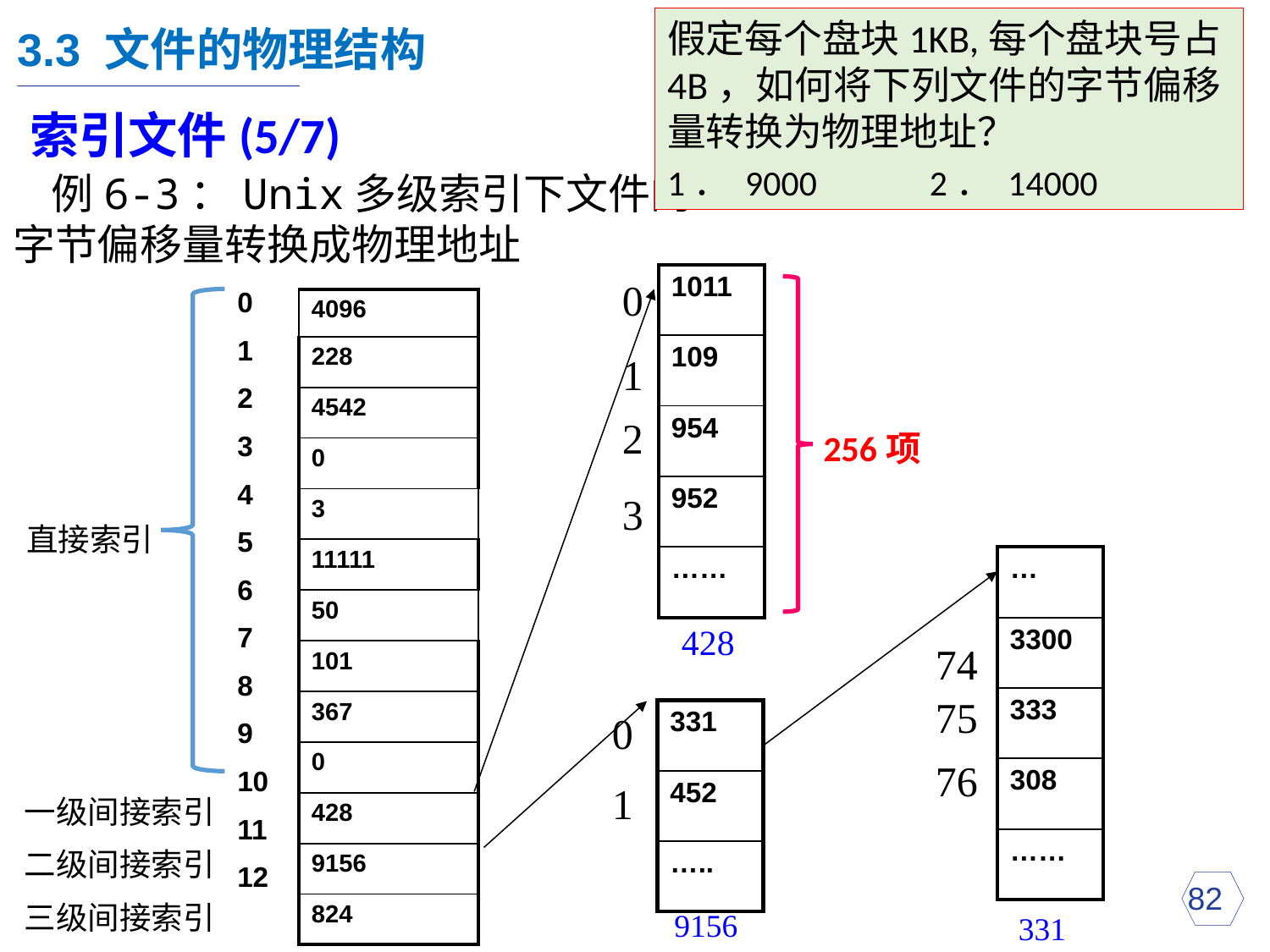

假定每个盘块1KB,每个盘块号占4B，如何将下列文件的字节偏移量转换为物理地址？
1． 9000              2． 14000
3.3 文件的物理结构
3. 文件系统的实现

索引文件(5/7)
   例6-3：Unix多级索引下文件的
字节偏移量转换成物理地址
| 1011 |
| --- |
| 109 |
| 954 |
| 952 |
| …… |
0

0
1
2
3
4
5
6
7
8
9
10
11
12

| 4096 |
| --- |
| 228 |
| 4542 |
| 0 |
| 3 |
| 11111 |
| 50 |
| 101 |
| 367 |
| 0 |
| 428 |
| 9156 |
| 824 |

1
2
256项
3
直接索引
| … |
| --- |
| 3300 |
| 333 |
| 308 |
| …… |

428
74
75
| 331 |
| --- |
| 452 |
| ….. |

0
76
1
一级间接索引
二级间接索引

 82
三级间接索引
9156
331